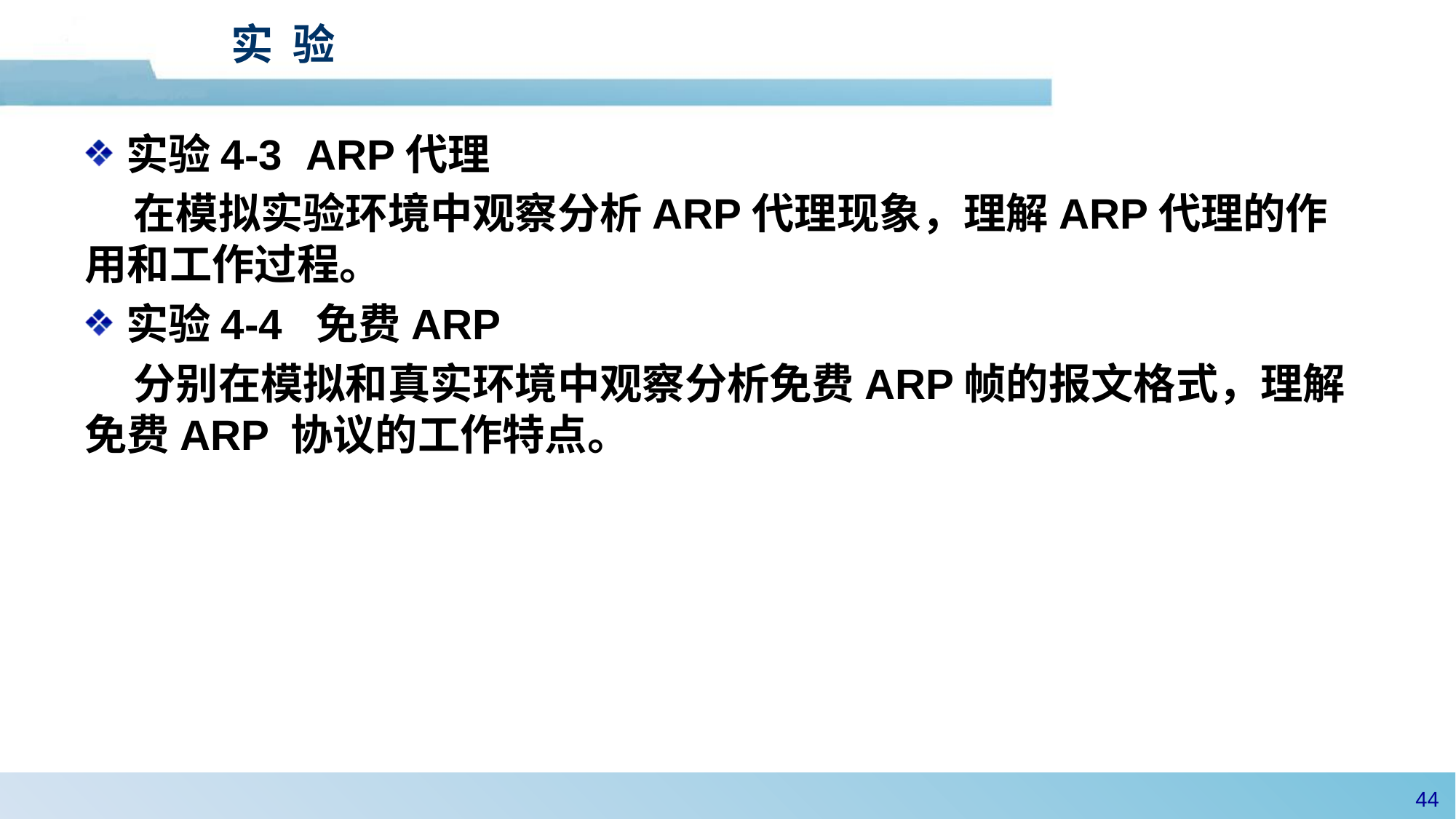

# 实  验
实验4-3  ARP代理
    在模拟实验环境中观察分析ARP代理现象，理解ARP代理的作用和工作过程。
实验4-4  免费ARP
    分别在模拟和真实环境中观察分析免费ARP帧的报文格式，理解免费ARP 协议的工作特点。

44